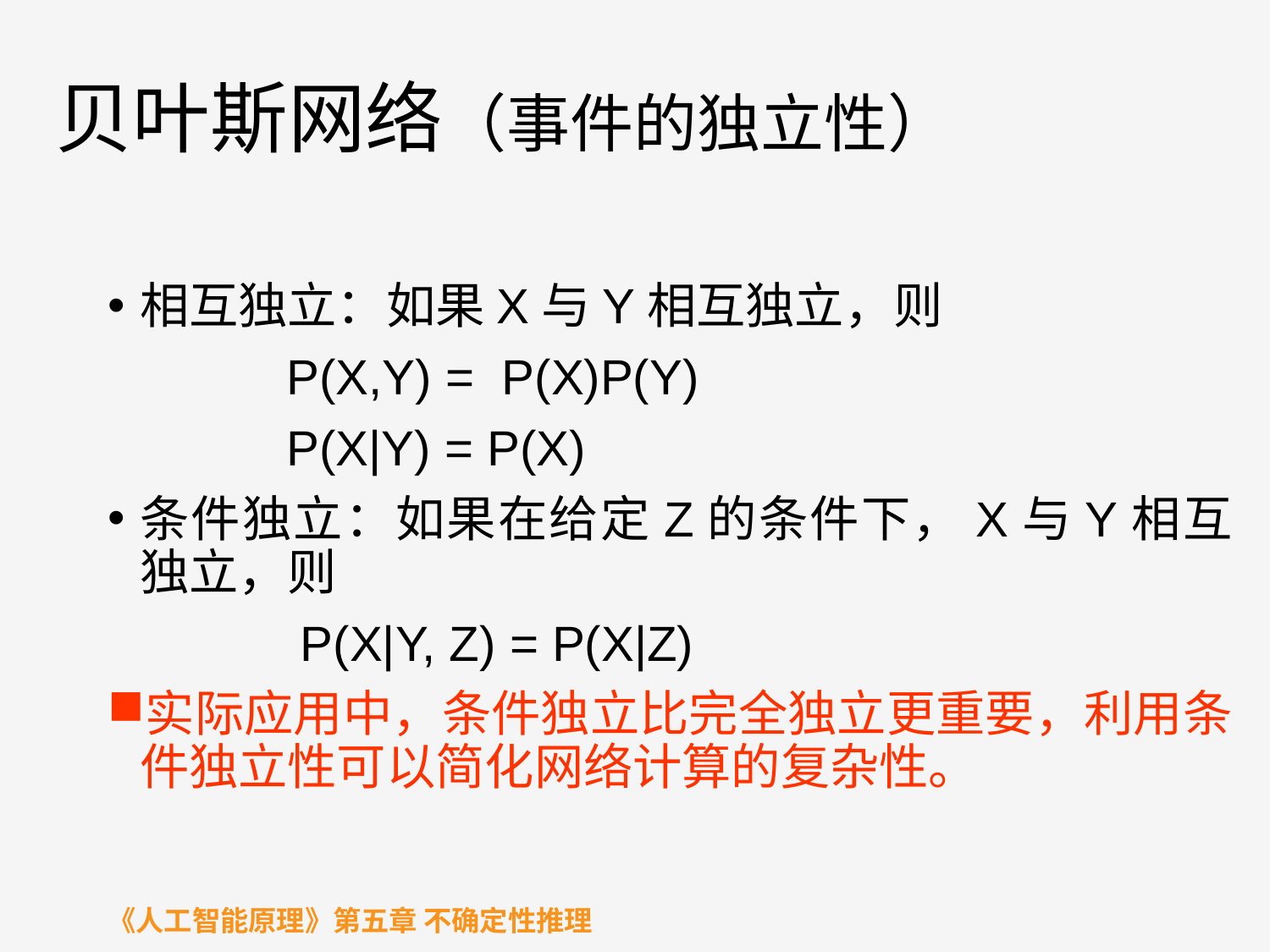

# 贝叶斯网络（事件的独立性）
相互独立：如果X与Y相互独立，则
             P(X,Y) =  P(X)P(Y)
             P(X|Y) = P(X)
条件独立：如果在给定Z的条件下，X与Y相互独立，则
              P(X|Y, Z) = P(X|Z)
实际应用中，条件独立比完全独立更重要，利用条件独立性可以简化网络计算的复杂性。

《人工智能原理》第五章 不确定性推理